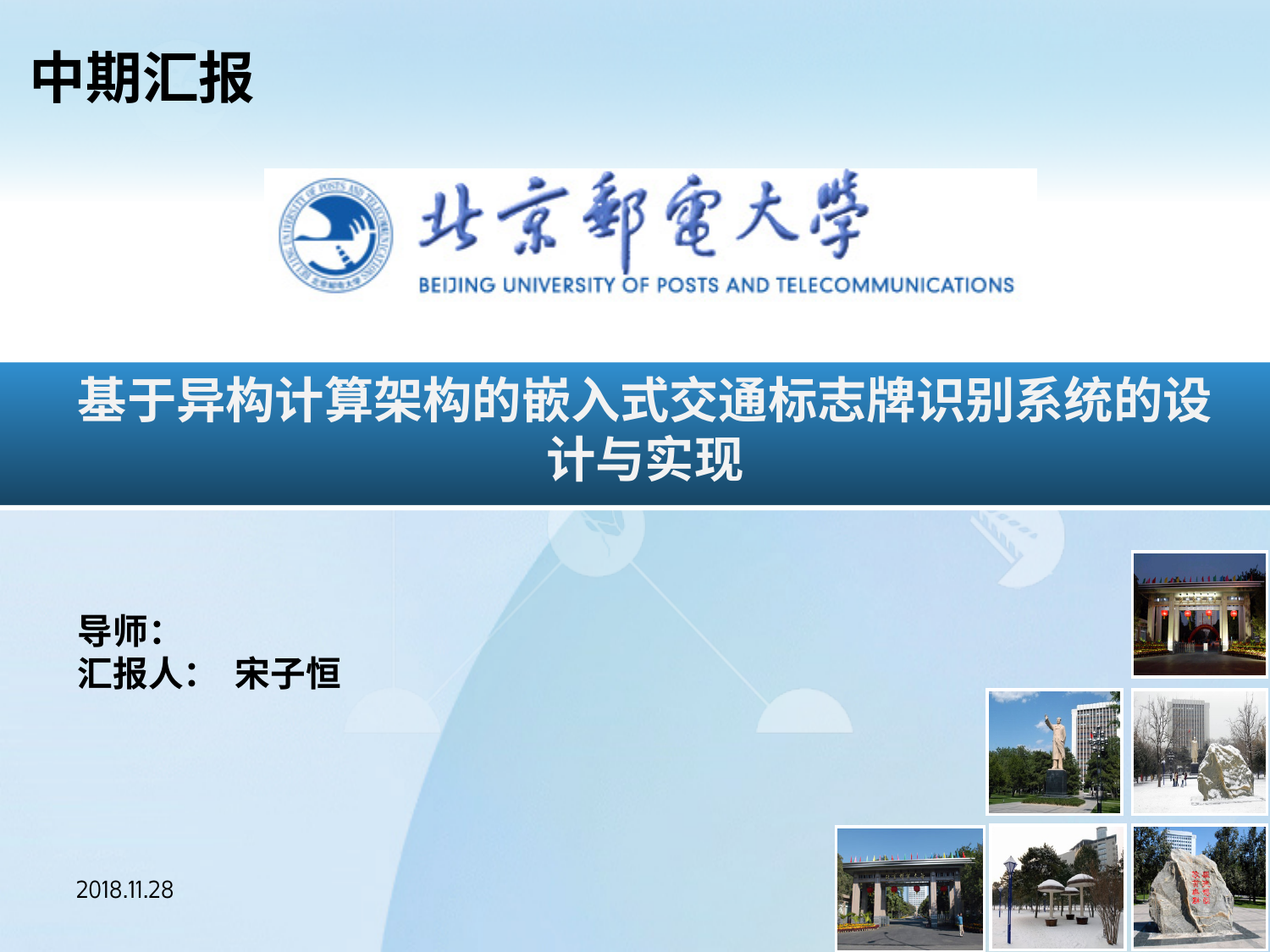

中期汇报
# 基于异构计算架构的嵌入式交通标志牌识别系统的设计与实现
导师：
汇报人：  宋子恒

2018.11.28